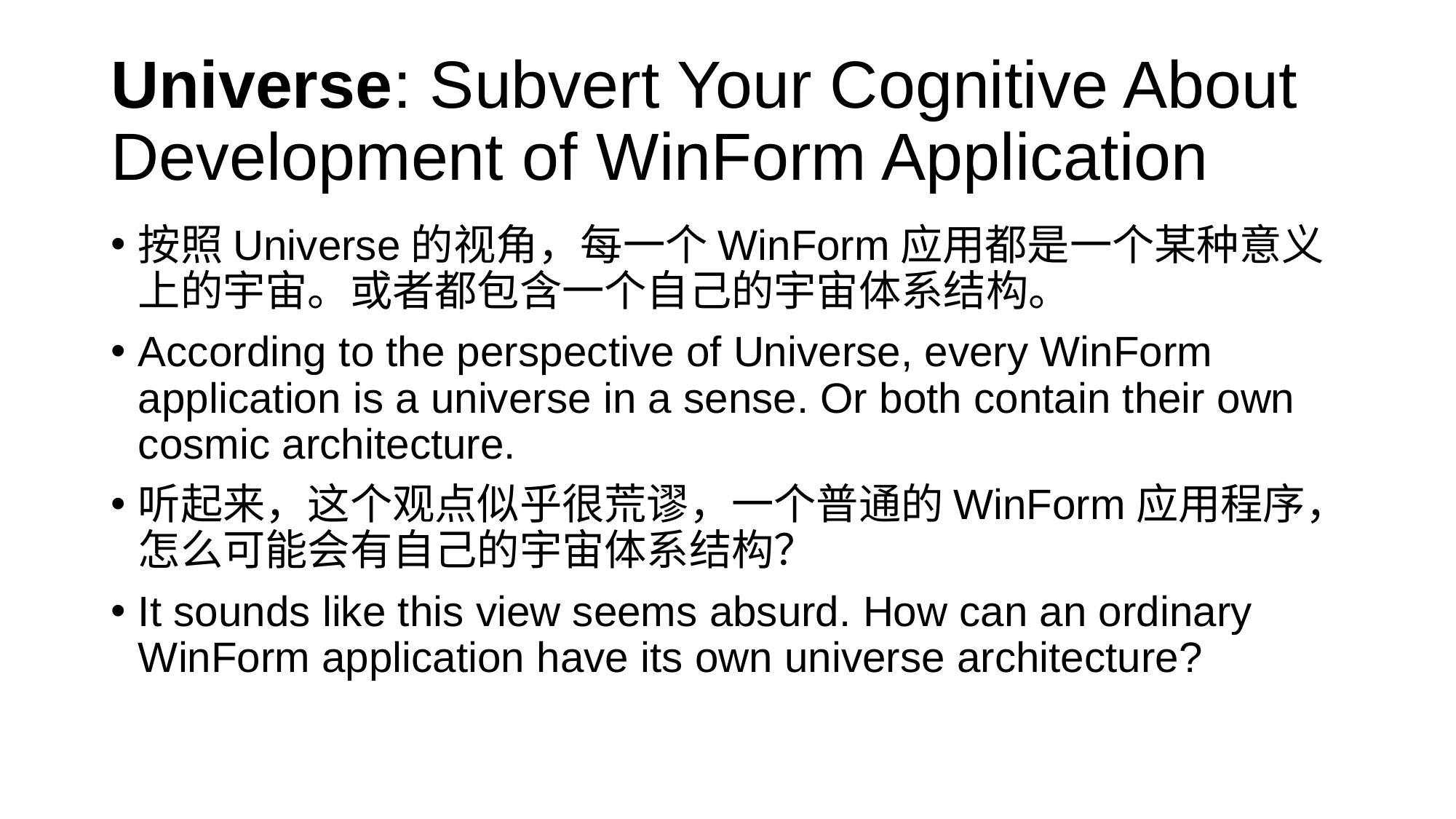

# Universe: Subvert Your Cognitive About Development of WinForm Application
按照Universe的视角，每一个WinForm应用都是一个某种意义上的宇宙。或者都包含一个自己的宇宙体系结构。
According to the perspective of Universe, every WinForm application is a universe in a sense. Or both contain their own cosmic architecture.
听起来，这个观点似乎很荒谬，一个普通的WinForm应用程序，怎么可能会有自己的宇宙体系结构？
It sounds like this view seems absurd. How can an ordinary WinForm application have its own universe architecture?